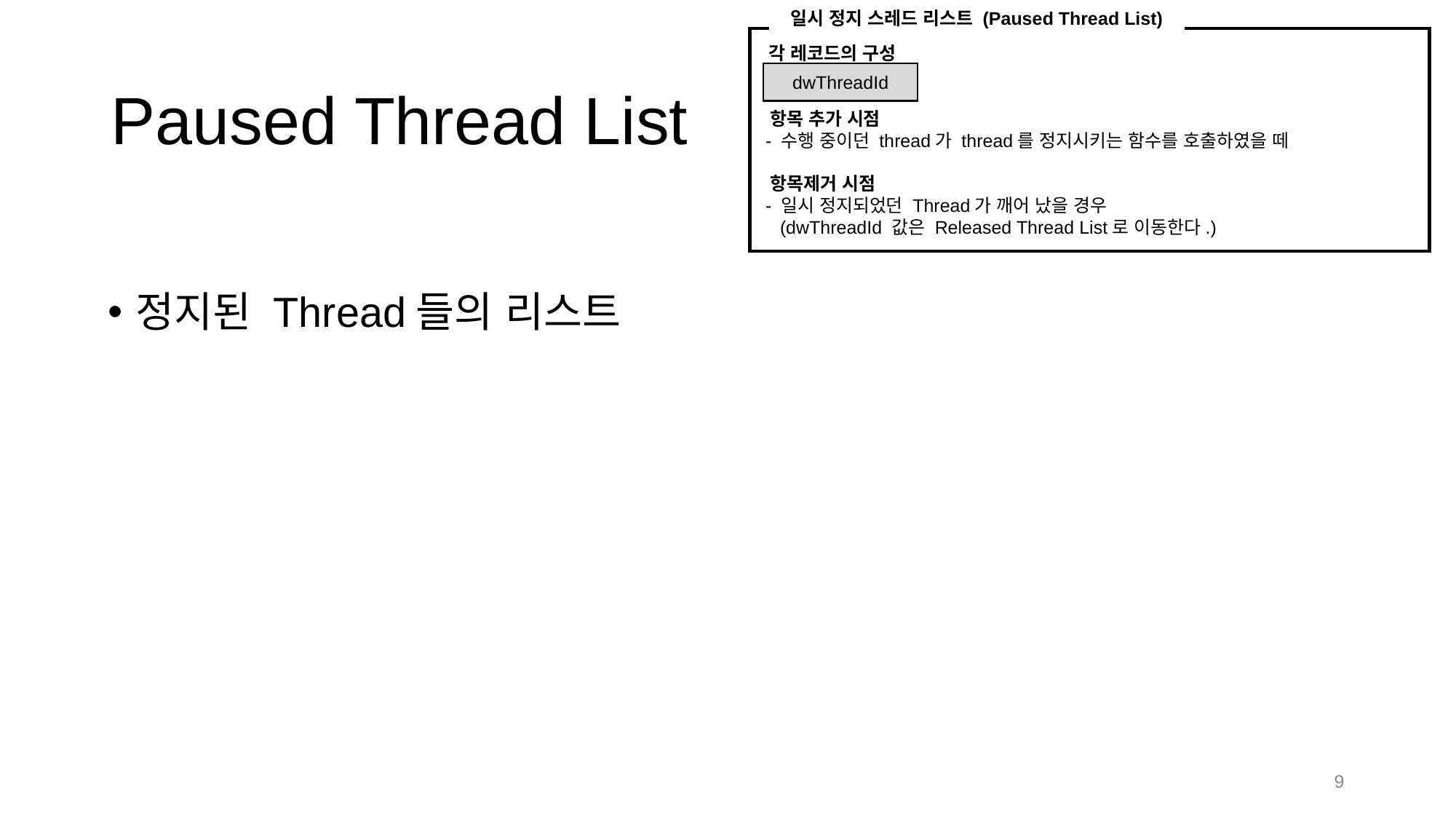

일시 정지 스레드 리스트 (Paused Thread List)
 각 레코드의 구성

 항목 추가 시점
 - 수행 중이던 thread가 thread를 정지시키는 함수를 호출하였을 떼

 항목제거 시점
 - 일시 정지되었던 Thread가 깨어 났을 경우
   (dwThreadId 값은 Released Thread List로 이동한다.)
dwThreadId
# Paused Thread List
정지된 Thread들의 리스트

9